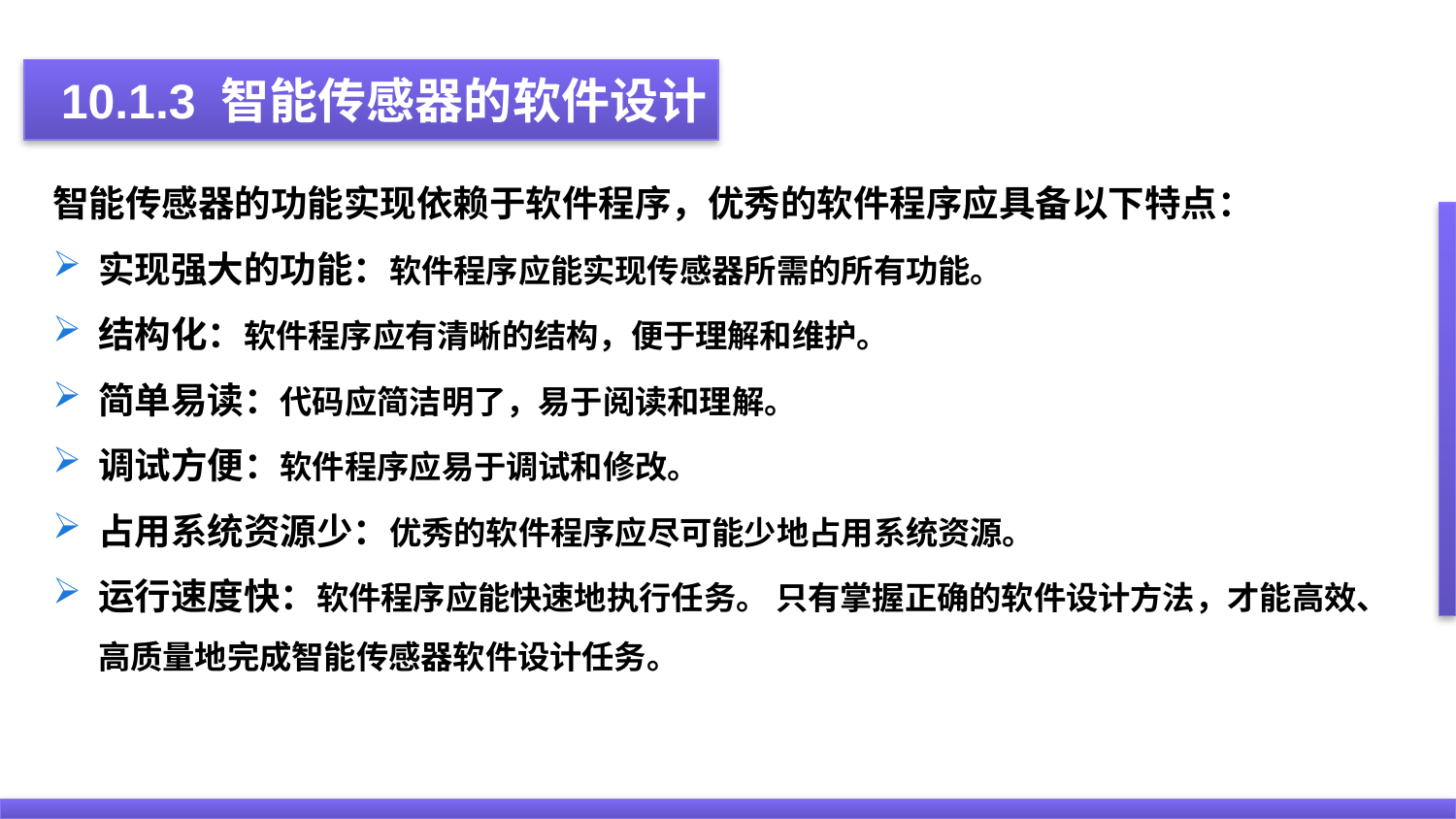

10.1.3 智能传感器的软件设计
 10.1.2 智能传感器的硬件结构设计
智能传感器的功能实现依赖于软件程序，优秀的软件程序应具备以下特点：
实现强大的功能：软件程序应能实现传感器所需的所有功能。
结构化：软件程序应有清晰的结构，便于理解和维护。
简单易读：代码应简洁明了，易于阅读和理解。
调试方便：软件程序应易于调试和修改。
占用系统资源少：优秀的软件程序应尽可能少地占用系统资源。
运行速度快：软件程序应能快速地执行任务。 只有掌握正确的软件设计方法，才能高效、高质量地完成智能传感器软件设计任务。